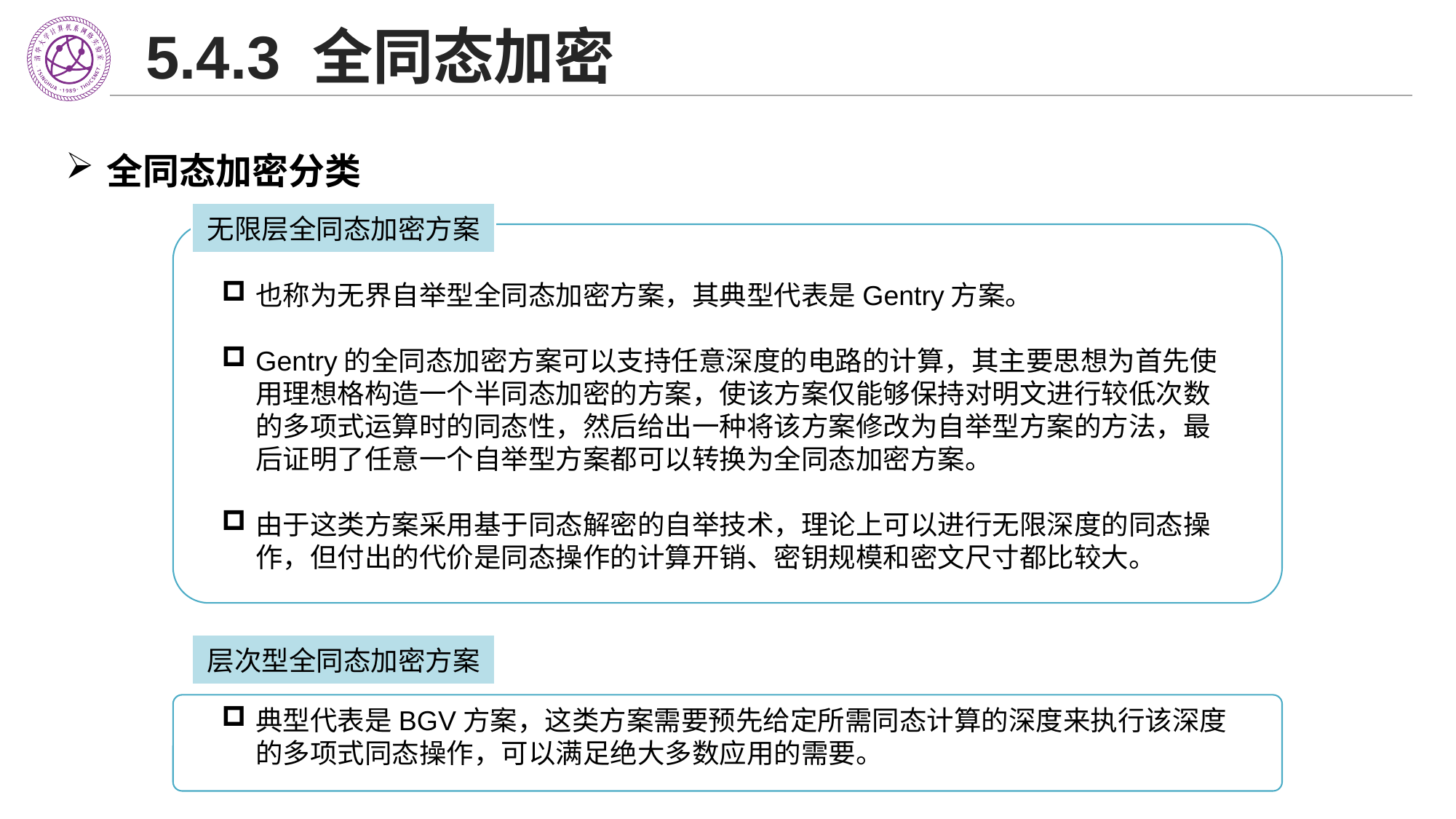

# 5.4.3 全同态加密
全同态加密分类
无限层全同态加密方案

也称为无界自举型全同态加密方案，其典型代表是Gentry方案。

Gentry的全同态加密方案可以支持任意深度的电路的计算，其主要思想为首先使用理想格构造一个半同态加密的方案，使该方案仅能够保持对明文进行较低次数的多项式运算时的同态性，然后给出一种将该方案修改为自举型方案的方法，最后证明了任意一个自举型方案都可以转换为全同态加密方案。

由于这类方案采用基于同态解密的自举技术，理论上可以进行无限深度的同态操作，但付出的代价是同态操作的计算开销、密钥规模和密文尺寸都比较大。
层次型全同态加密方案

典型代表是BGV方案，这类方案需要预先给定所需同态计算的深度来执行该深度的多项式同态操作，可以满足绝大多数应用的需要。